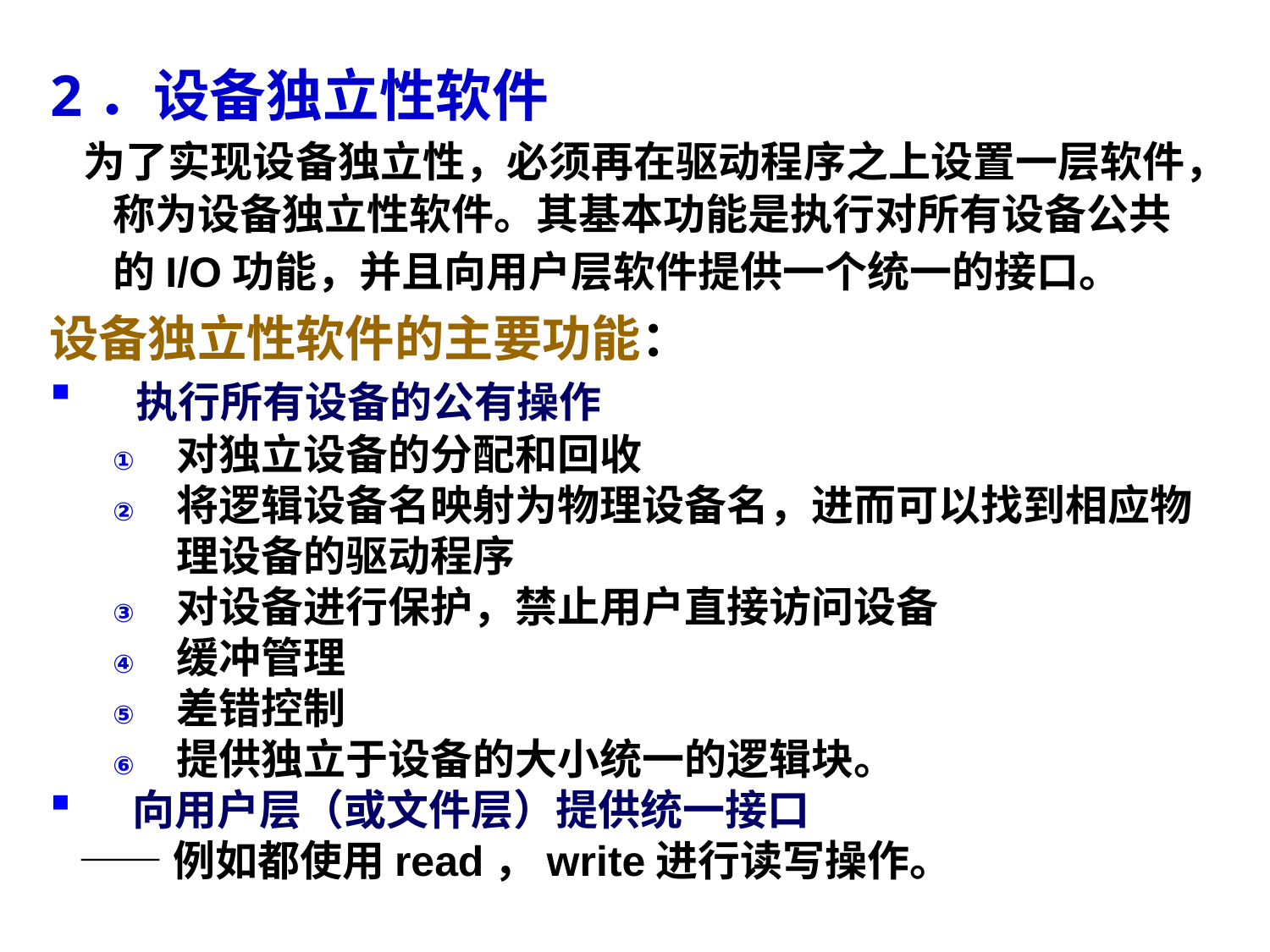

2．设备独立性软件
  为了实现设备独立性，必须再在驱动程序之上设置一层软件，称为设备独立性软件。其基本功能是执行对所有设备公共的I/O功能，并且向用户层软件提供一个统一的接口。
设备独立性软件的主要功能：
 执行所有设备的公有操作
对独立设备的分配和回收
将逻辑设备名映射为物理设备名，进而可以找到相应物理设备的驱动程序
对设备进行保护，禁止用户直接访问设备
缓冲管理
差错控制
提供独立于设备的大小统一的逻辑块。
 向用户层（或文件层）提供统一接口
   ——例如都使用read，write进行读写操作。
58